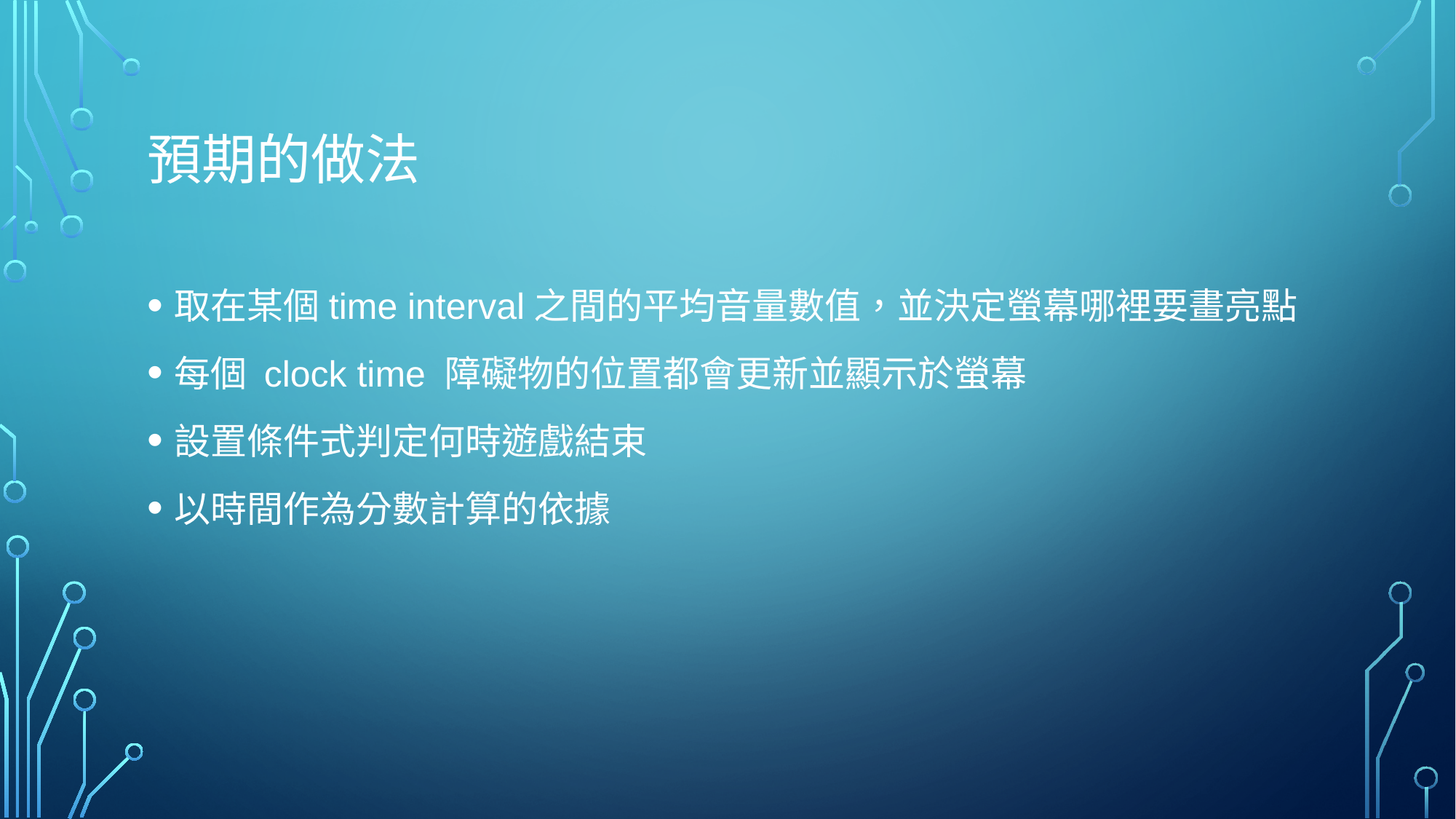

# 預期的做法
取在某個time interval之間的平均音量數值，並決定螢幕哪裡要畫亮點
每個 clock time 障礙物的位置都會更新並顯示於螢幕
設置條件式判定何時遊戲結束
以時間作為分數計算的依據